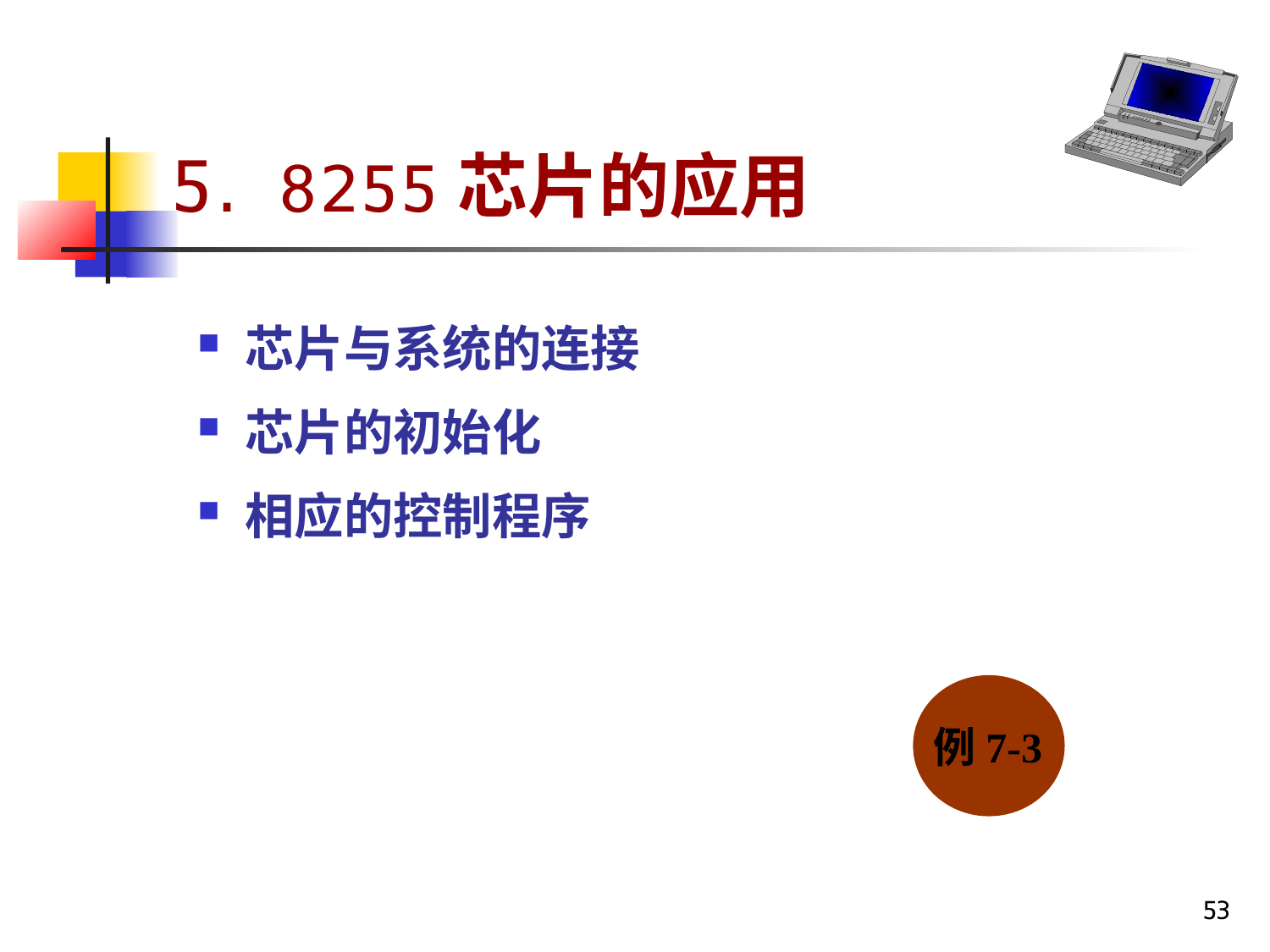

5.  8255芯片的应用
芯片与系统的连接
芯片的初始化
相应的控制程序

例7-3
53